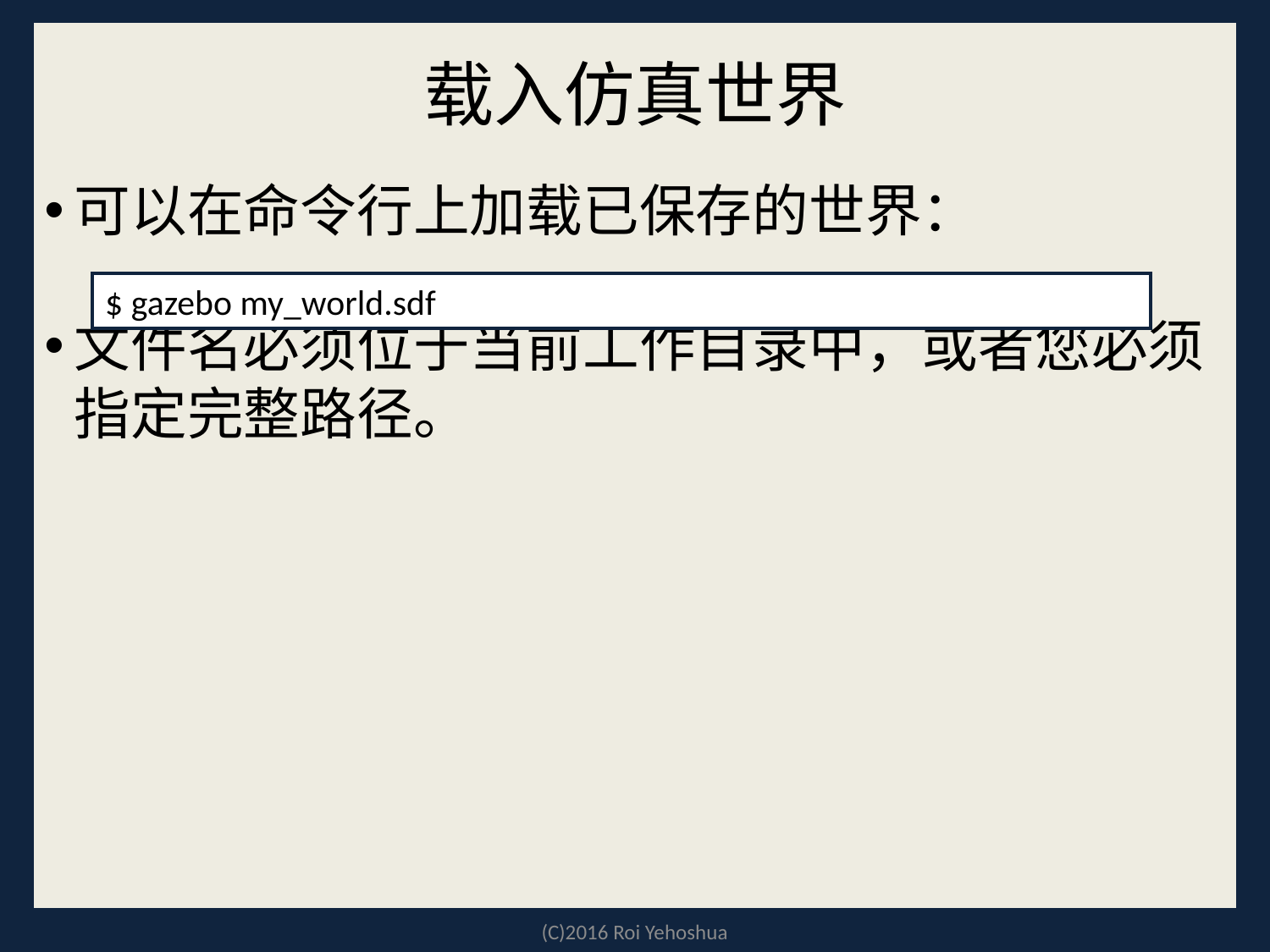

载入仿真世界
可以在命令行上加载已保存的世界：

文件名必须位于当前工作目录中，或者您必须指定完整路径。

$ gazebo my_world.sdf
(C)2016 Roi Yehoshua